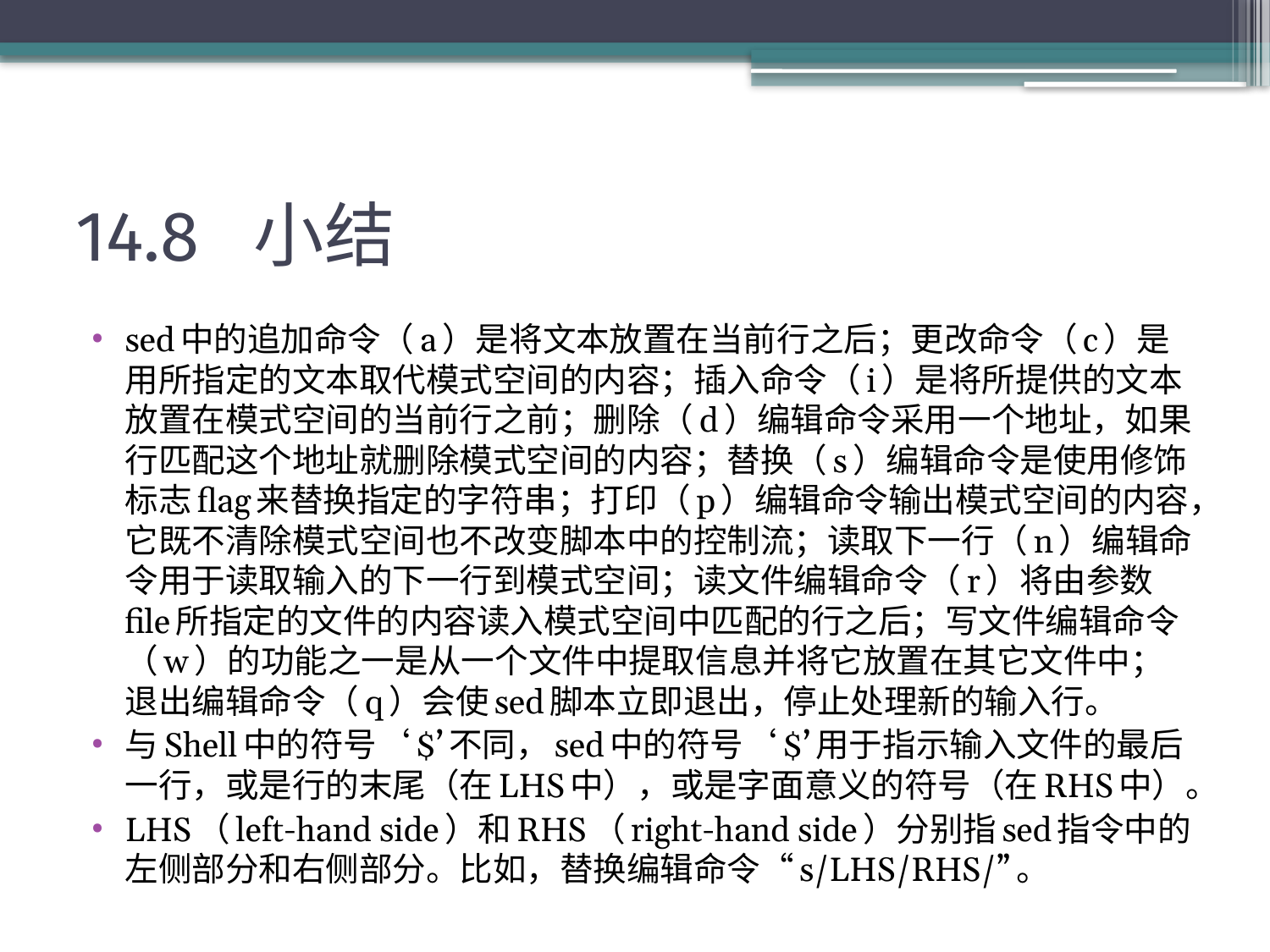

# 14.8  小结
sed中的追加命令（a）是将文本放置在当前行之后；更改命令（c）是用所指定的文本取代模式空间的内容；插入命令（i）是将所提供的文本放置在模式空间的当前行之前；删除（d）编辑命令采用一个地址，如果行匹配这个地址就删除模式空间的内容；替换（s）编辑命令是使用修饰标志flag来替换指定的字符串；打印（p）编辑命令输出模式空间的内容，它既不清除模式空间也不改变脚本中的控制流；读取下一行（n）编辑命令用于读取输入的下一行到模式空间；读文件编辑命令（r）将由参数file所指定的文件的内容读入模式空间中匹配的行之后；写文件编辑命令（w）的功能之一是从一个文件中提取信息并将它放置在其它文件中；退出编辑命令（q）会使sed脚本立即退出，停止处理新的输入行。
与Shell中的符号‘$’不同，sed中的符号‘$’用于指示输入文件的最后一行，或是行的末尾（在LHS中），或是字面意义的符号（在RHS中）。
LHS（left-hand side）和RHS（right-hand side）分别指sed指令中的左侧部分和右侧部分。比如，替换编辑命令“s/LHS/RHS/”。